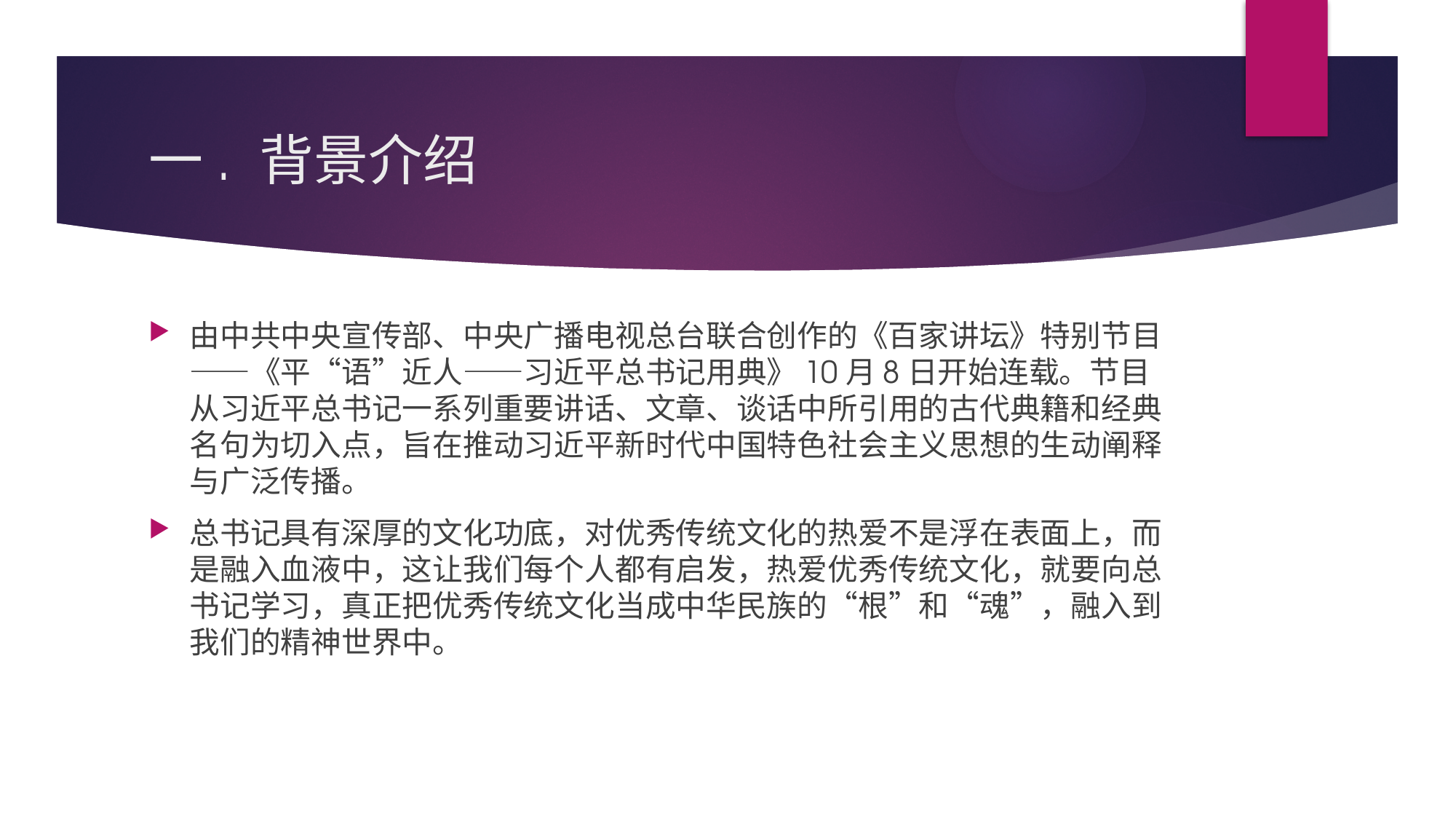

# 一. 背景介绍
由中共中央宣传部、中央广播电视总台联合创作的《百家讲坛》特别节目——《平“语”近人——习近平总书记用典》10月8日开始连载。节目从习近平总书记一系列重要讲话、文章、谈话中所引用的古代典籍和经典名句为切入点，旨在推动习近平新时代中国特色社会主义思想的生动阐释与广泛传播。
总书记具有深厚的文化功底，对优秀传统文化的热爱不是浮在表面上，而是融入血液中，这让我们每个人都有启发，热爱优秀传统文化，就要向总书记学习，真正把优秀传统文化当成中华民族的“根”和“魂”，融入到我们的精神世界中。